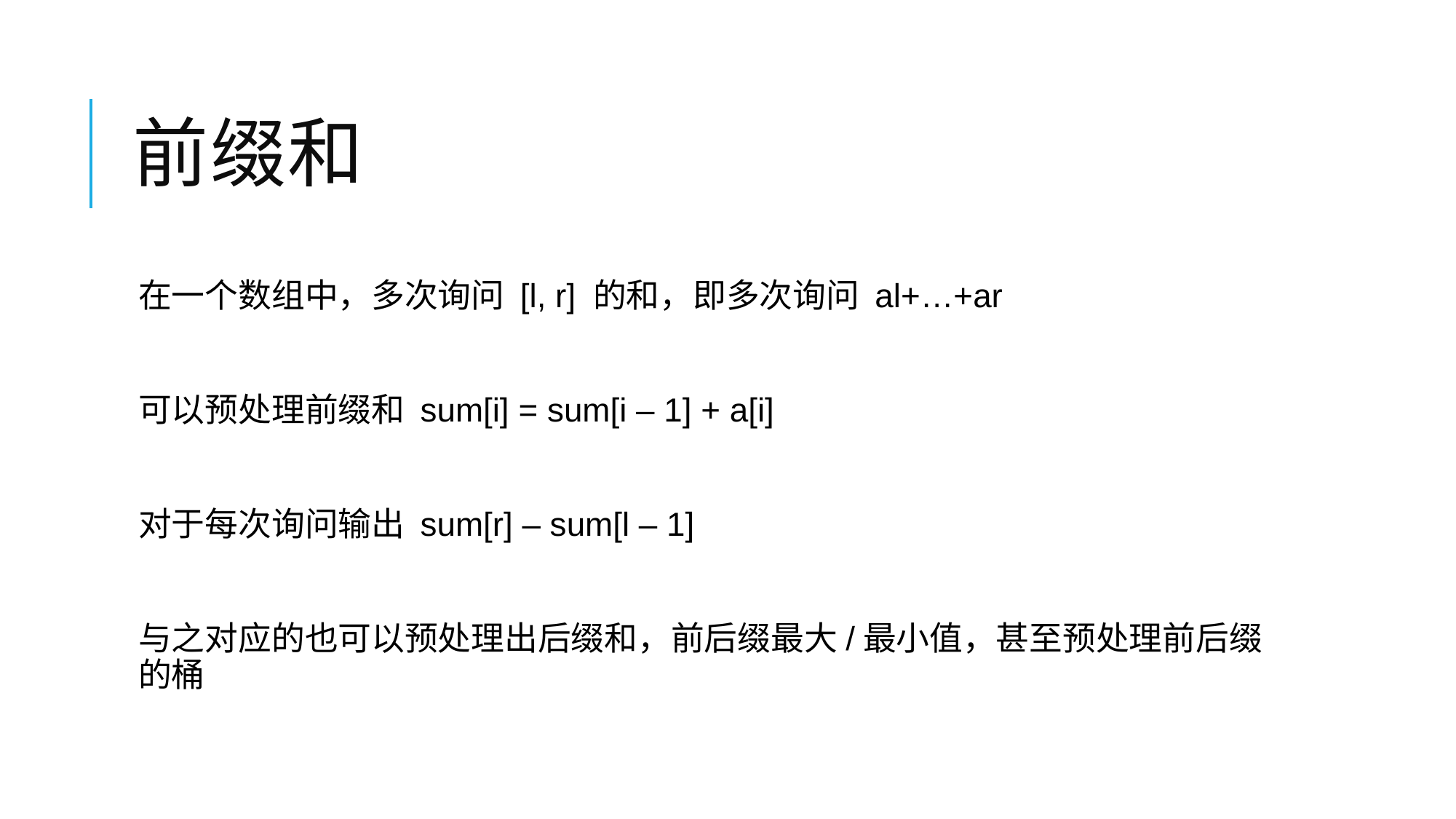

# 前缀和
在一个数组中，多次询问 [l, r] 的和，即多次询问 al+…+ar

可以预处理前缀和 sum[i] = sum[i – 1] + a[i]

对于每次询问输出 sum[r] – sum[l – 1]

与之对应的也可以预处理出后缀和，前后缀最大/最小值，甚至预处理前后缀的桶